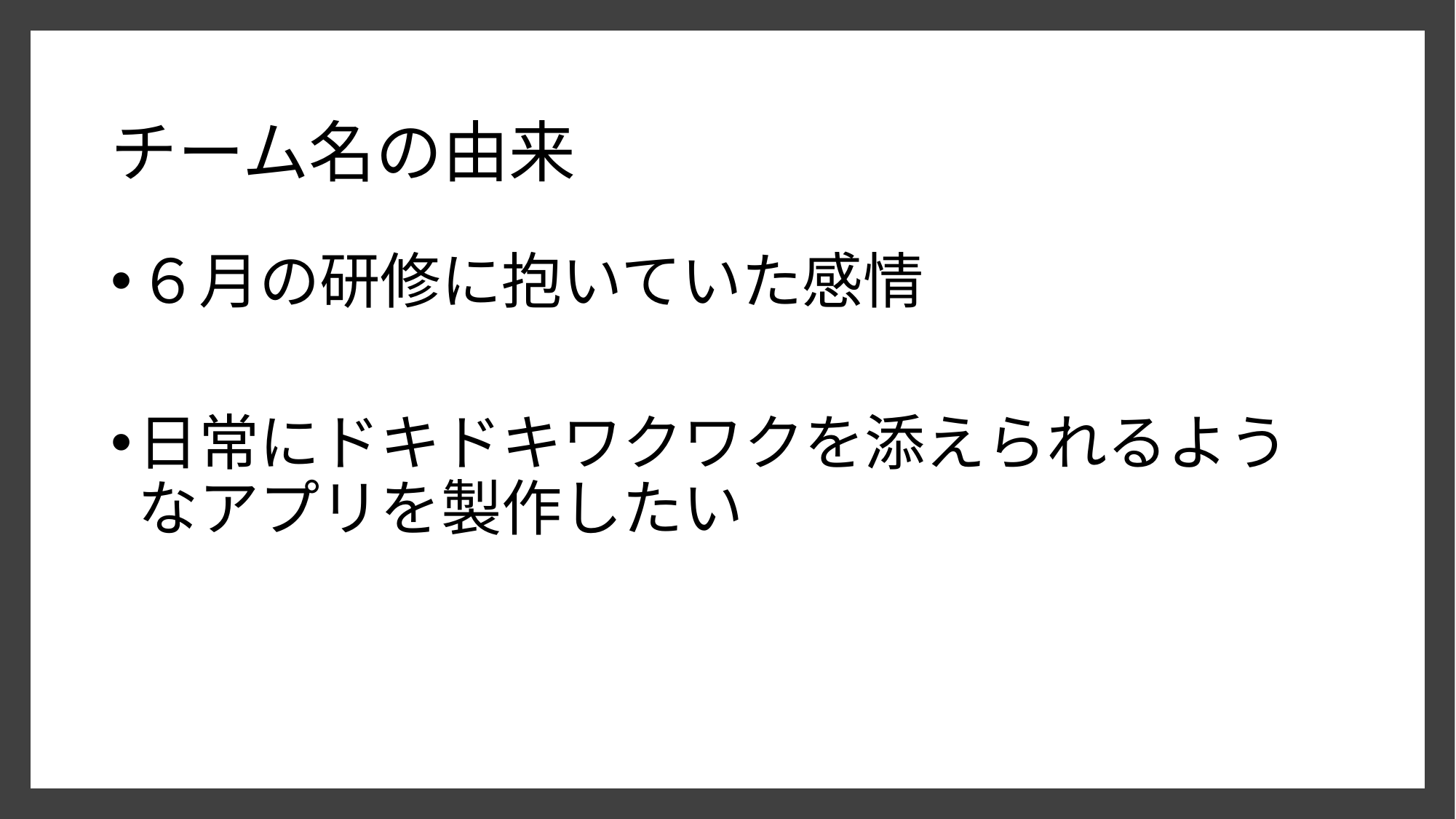

# チーム名の由来
６月の研修に抱いていた感情

日常にドキドキワクワクを添えられるようなアプリを製作したい